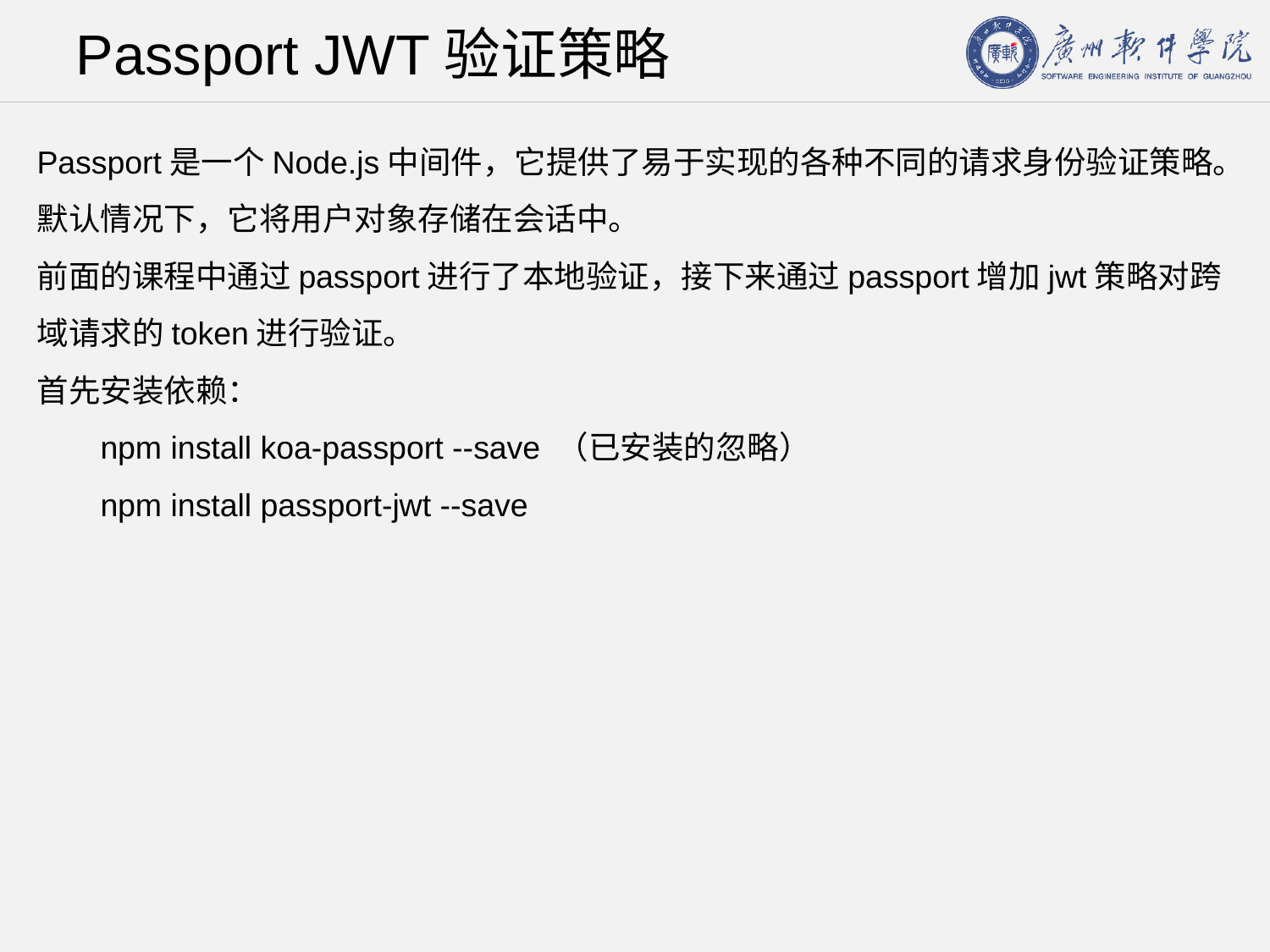

# Passport JWT验证策略
Passport是一个Node.js中间件，它提供了易于实现的各种不同的请求身份验证策略。默认情况下，它将用户对象存储在会话中。
前面的课程中通过passport进行了本地验证，接下来通过passport增加jwt策略对跨域请求的token进行验证。
首先安装依赖：
npm install koa-passport --save （已安装的忽略）
npm install passport-jwt --save